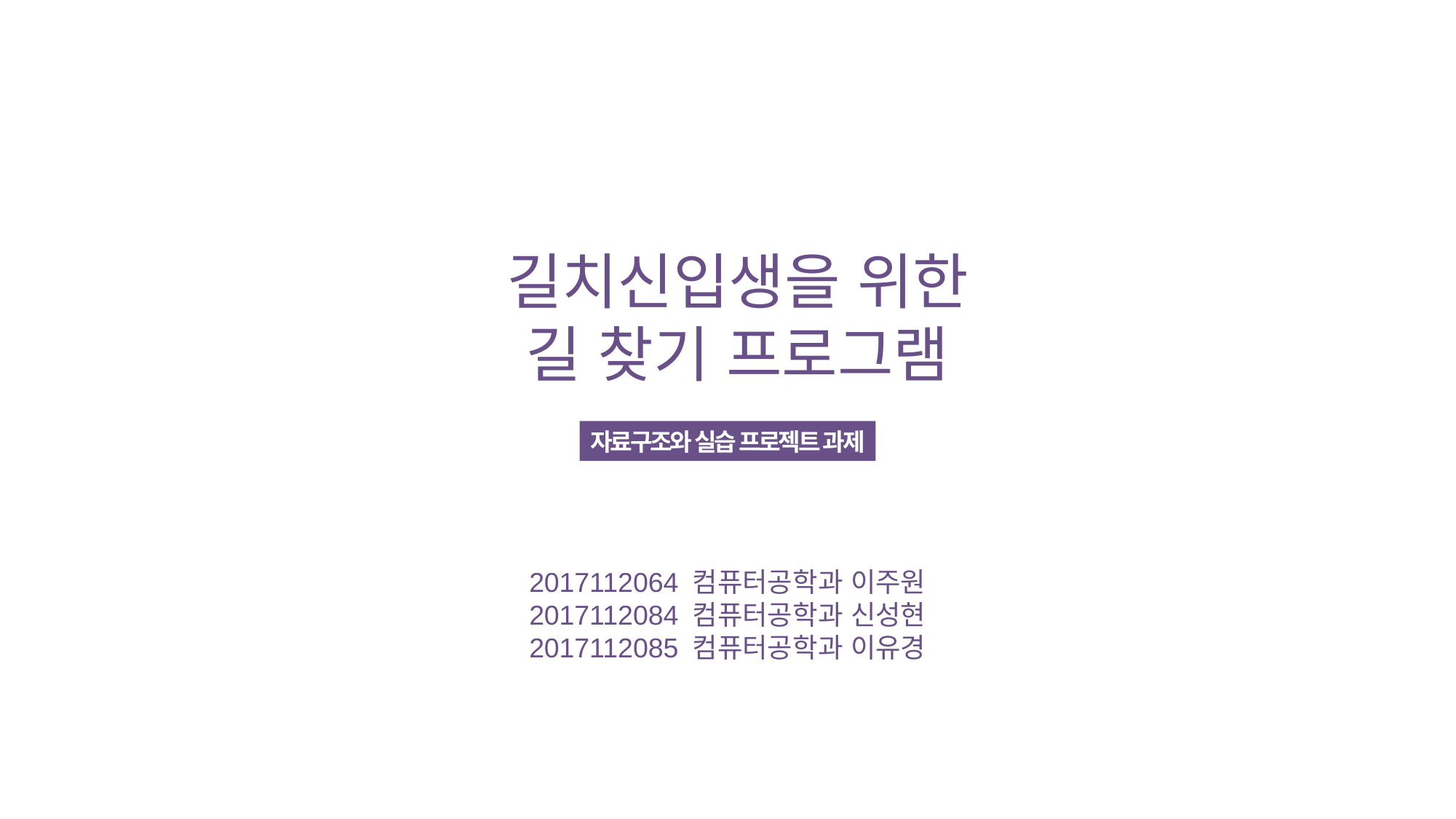

길치신입생을 위한
길 찾기 프로그램
자료구조와 실습 프로젝트 과제
2017112064 컴퓨터공학과 이주원
2017112084 컴퓨터공학과 신성현
2017112085 컴퓨터공학과 이유경